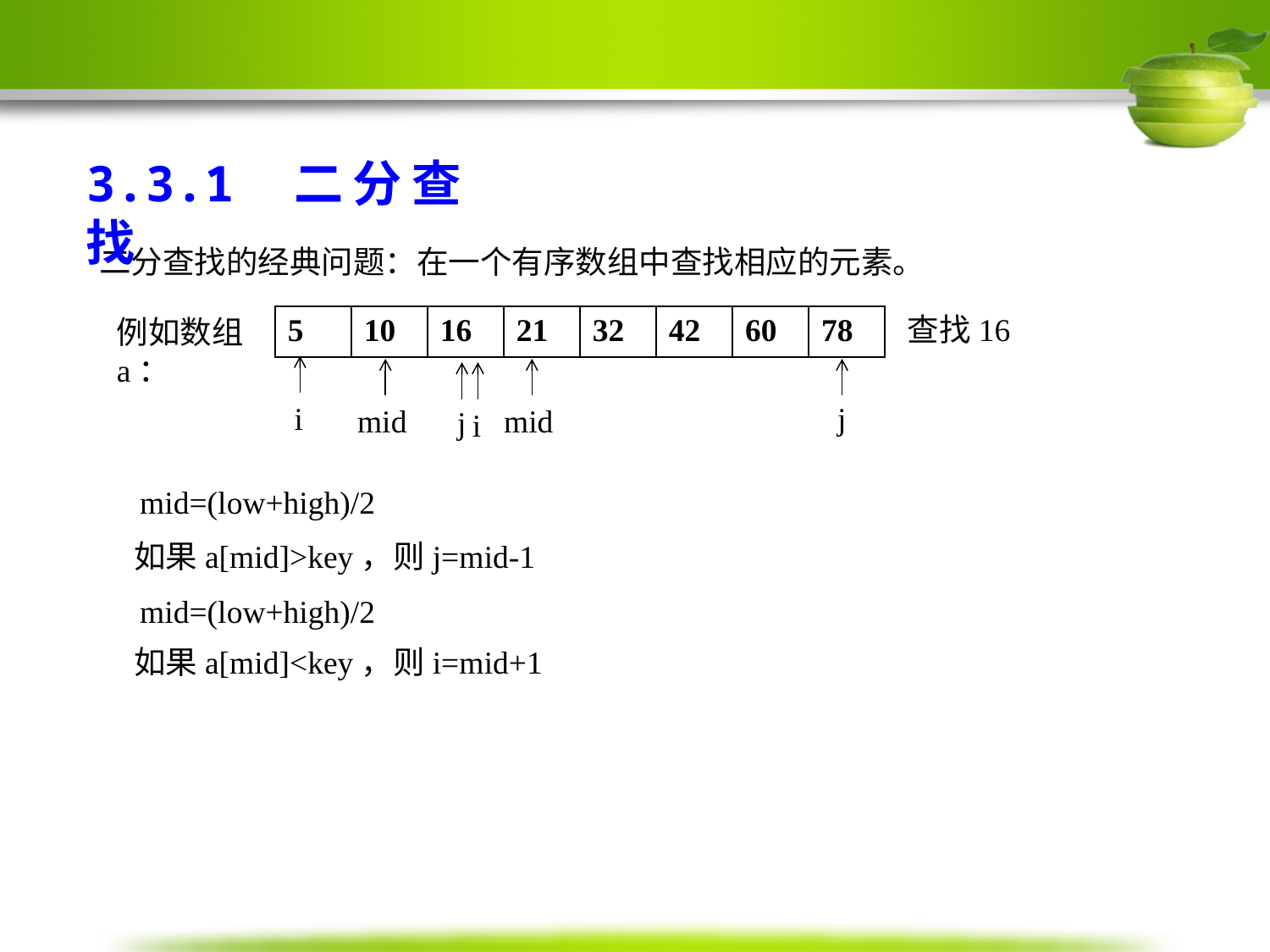

3.3.1 二分查找
二分查找的经典问题：在一个有序数组中查找相应的元素。
查找16
例如数组a：
| 5 | 10 | 16 | 21 | 32 | 42 | 60 | 78 |
| --- | --- | --- | --- | --- | --- | --- | --- |
i
j
mid
mid
j
i
mid=(low+high)/2
如果a[mid]>key，则j=mid-1
mid=(low+high)/2
如果a[mid]<key，则i=mid+1